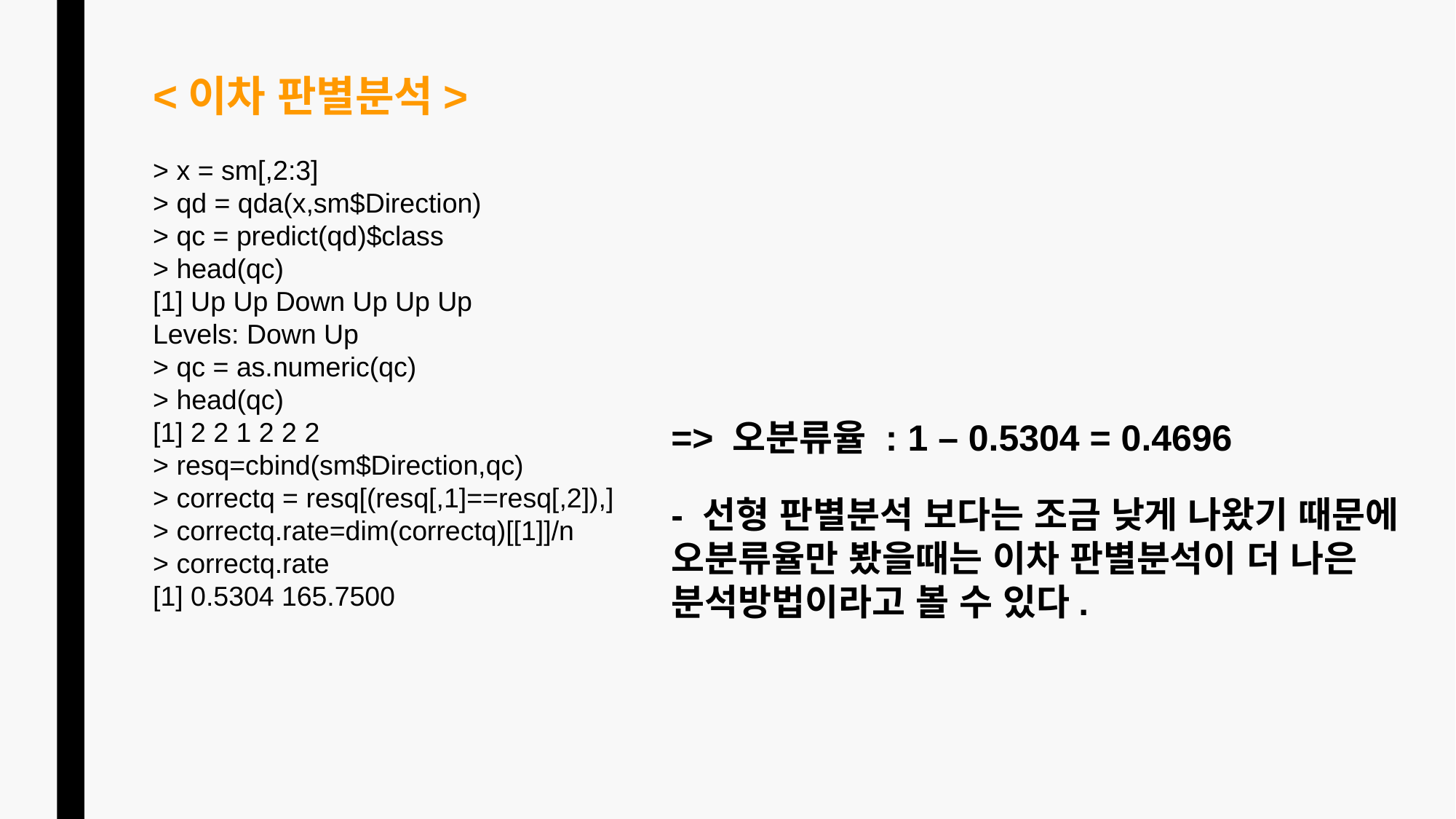

<이차 판별분석>

> x = sm[,2:3]
> qd = qda(x,sm$Direction)
> qc = predict(qd)$class
> head(qc)
[1] Up Up Down Up Up Up
Levels: Down Up
> qc = as.numeric(qc)
> head(qc)
[1] 2 2 1 2 2 2
> resq=cbind(sm$Direction,qc)
> correctq = resq[(resq[,1]==resq[,2]),]
> correctq.rate=dim(correctq)[[1]]/n
> correctq.rate
[1] 0.5304 165.7500

=> 오분류율 : 1 – 0.5304 = 0.4696
- 선형 판별분석 보다는 조금 낮게 나왔기 때문에 오분류율만 봤을때는 이차 판별분석이 더 나은 분석방법이라고 볼 수 있다.